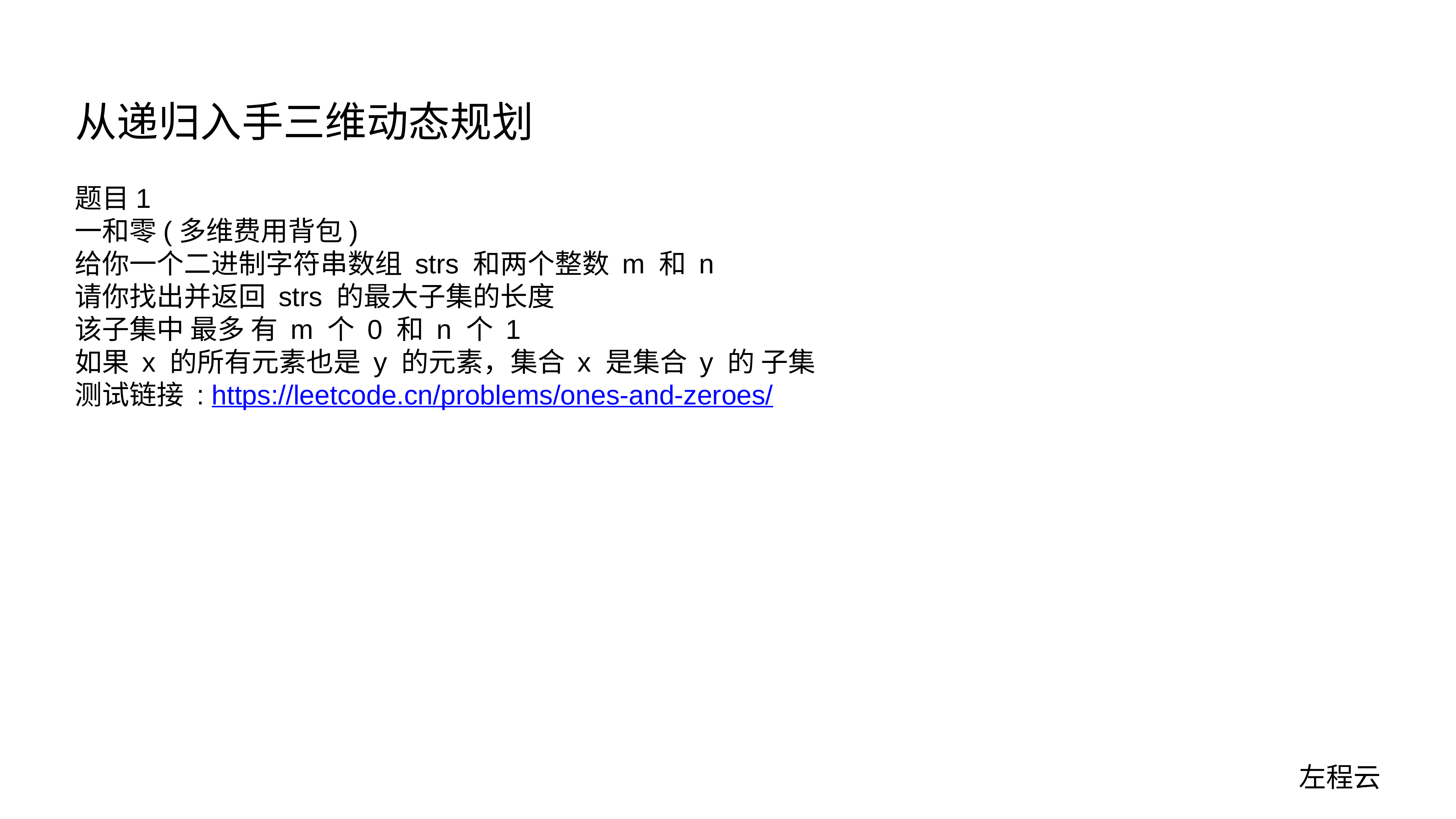

# 从递归入手三维动态规划
题目1
一和零(多维费用背包)
给你一个二进制字符串数组 strs 和两个整数 m 和 n
请你找出并返回 strs 的最大子集的长度
该子集中 最多 有 m 个 0 和 n 个 1
如果 x 的所有元素也是 y 的元素，集合 x 是集合 y 的 子集
测试链接 : https://leetcode.cn/problems/ones-and-zeroes/
左程云